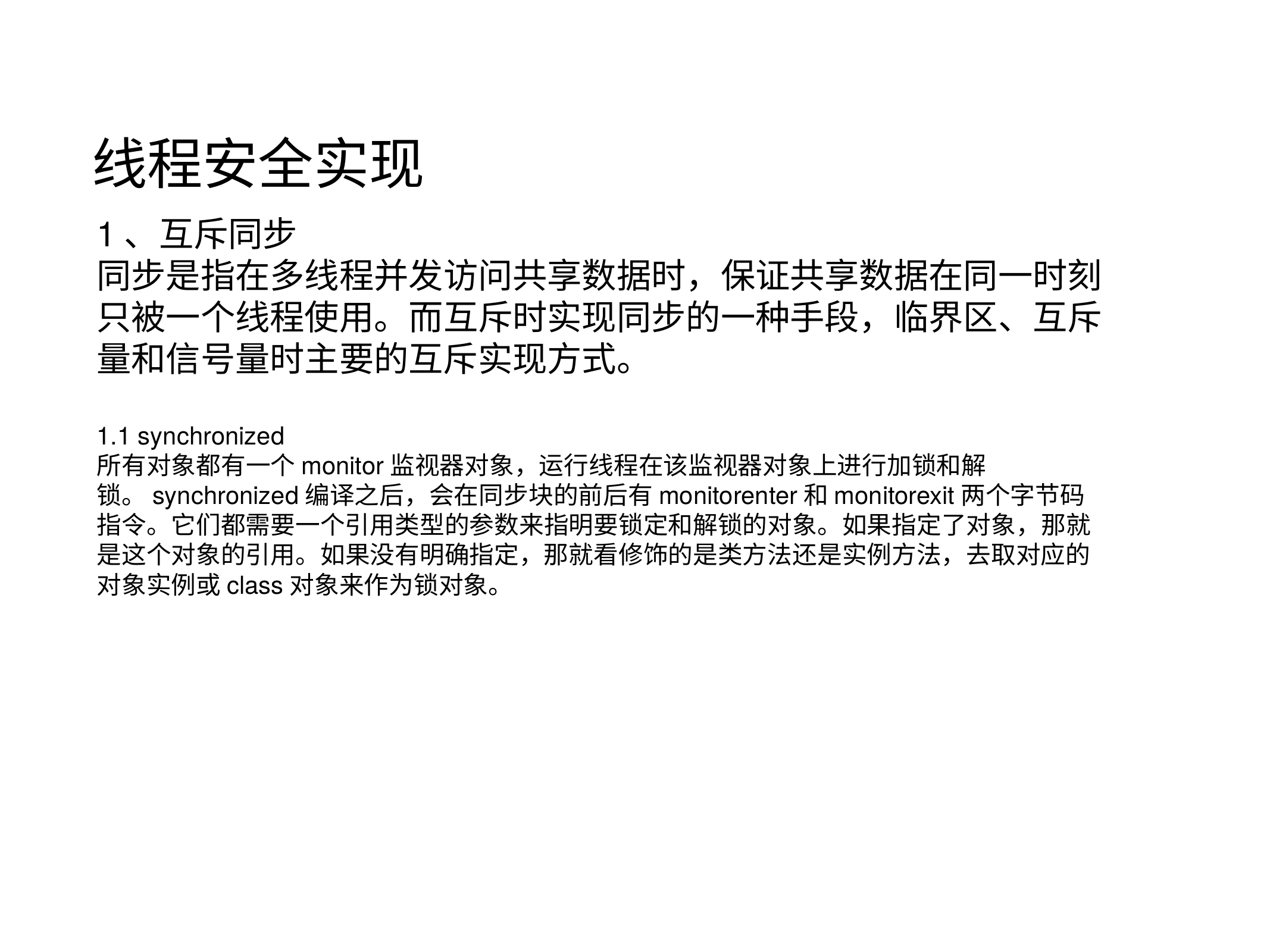

# 线程安全实现
1、互斥同步
同步是指在多线程并发访问共享数据时，保证共享数据在同一时刻只被一个线程使用。而互斥时实现同步的一种手段，临界区、互斥量和信号量时主要的互斥实现方式。

1.1 synchronized
所有对象都有一个monitor监视器对象，运行线程在该监视器对象上进行加锁和解锁。synchronized编译之后，会在同步块的前后有monitorenter和monitorexit两个字节码指令。它们都需要一个引用类型的参数来指明要锁定和解锁的对象。如果指定了对象，那就是这个对象的引用。如果没有明确指定，那就看修饰的是类方法还是实例方法，去取对应的对象实例或class对象来作为锁对象。